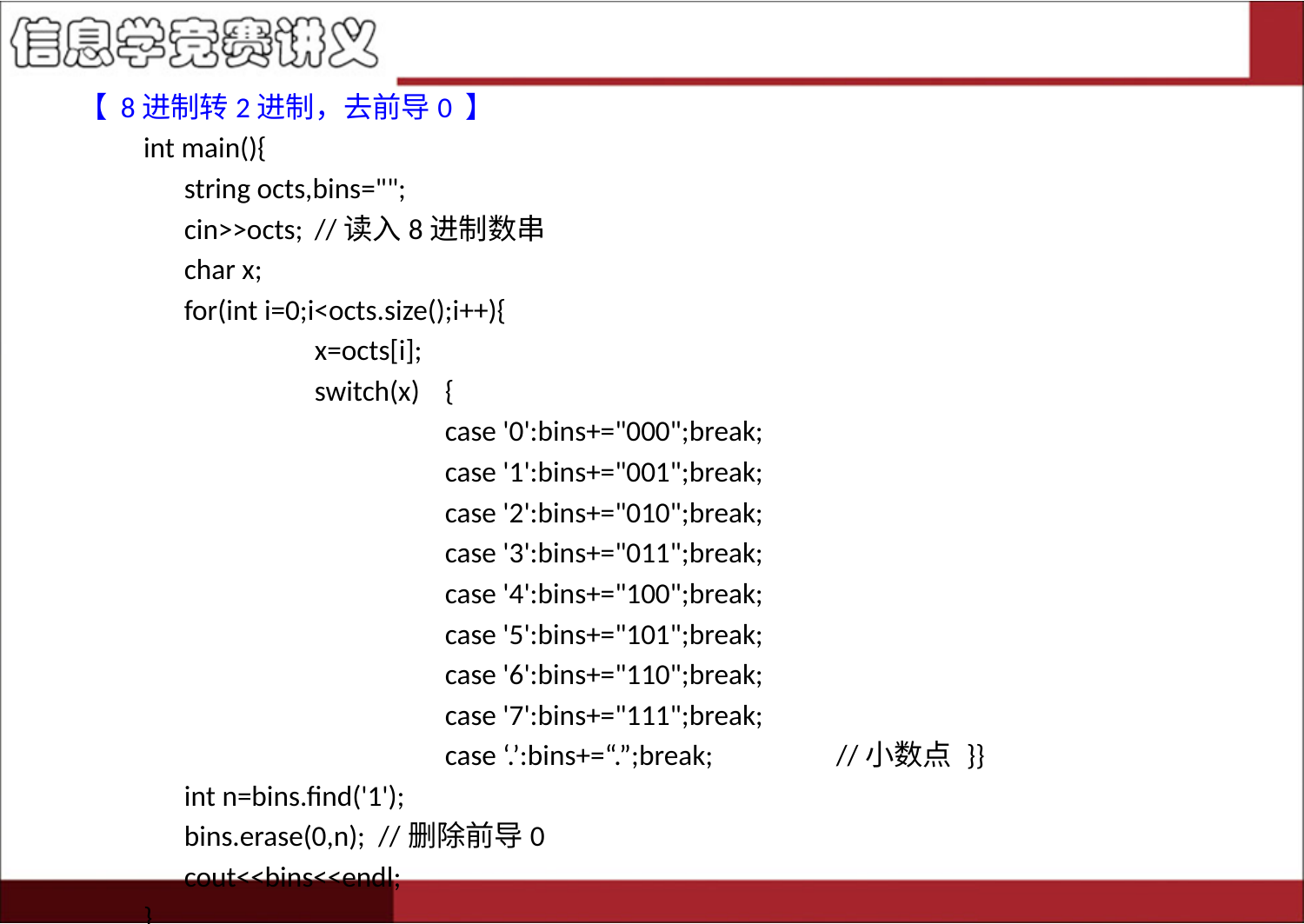

【 8进制转2进制，去前导0 】
int main(){
	string octs,bins="";
	cin>>octs;	//读入8进制数串
	char x;
	for(int i=0;i<octs.size();i++){
		x=octs[i];
		switch(x)	{
			case '0':bins+="000";break;
			case '1':bins+="001";break;
			case '2':bins+="010";break;
			case '3':bins+="011";break;
			case '4':bins+="100";break;
			case '5':bins+="101";break;
			case '6':bins+="110";break;
			case '7':bins+="111";break;
			case ‘.’:bins+=“.”;break;	//小数点 	}}
	int n=bins.find('1');
	bins.erase(0,n);  //删除前导0
	cout<<bins<<endl;
}